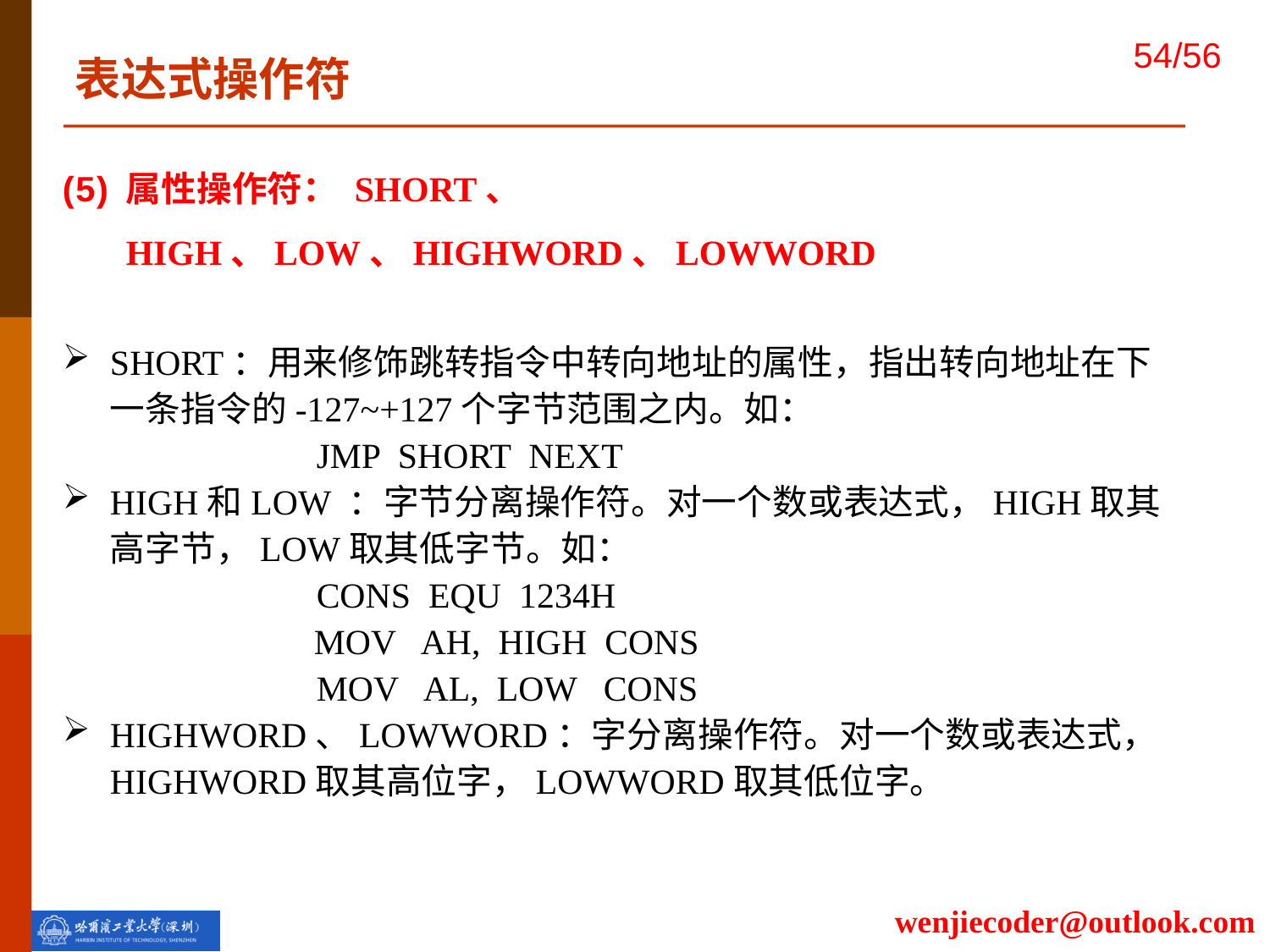

表达式操作符
属性操作符： SHORT、 HIGH、LOW、HIGHWORD、LOWWORD

SHORT：用来修饰跳转指令中转向地址的属性，指出转向地址在下一条指令的-127~+127个字节范围之内。如：
		JMP  SHORT  NEXT
HIGH和LOW ：字节分离操作符。对一个数或表达式，HIGH取其高字节，LOW取其低字节。如：
		CONS  EQU  1234H
	              MOV   AH,  HIGH  CONS
              		MOV   AL,  LOW   CONS
HIGHWORD、LOWWORD：字分离操作符。对一个数或表达式，HIGHWORD取其高位字，LOWWORD取其低位字。